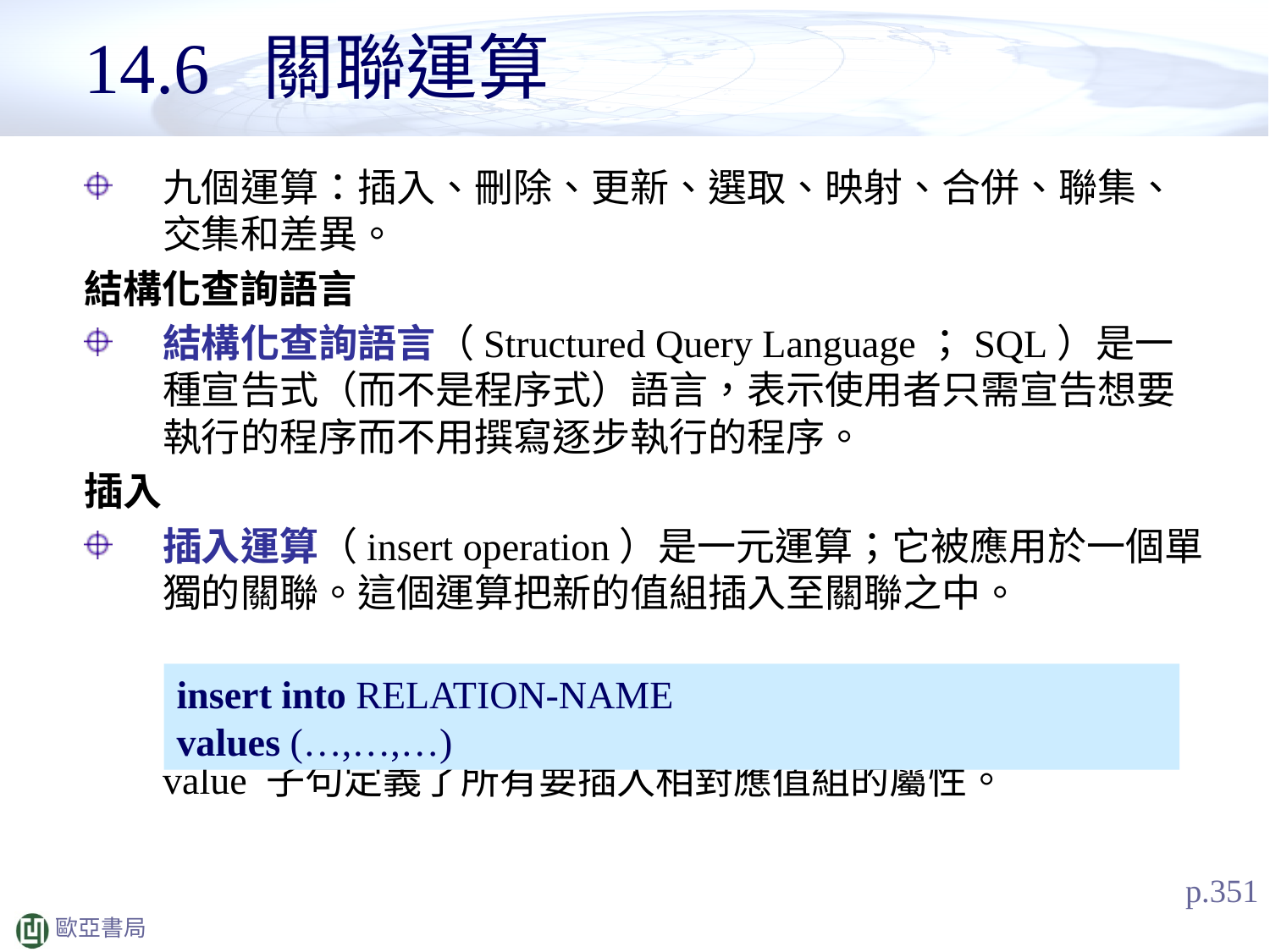

# 14.6  關聯運算
九個運算：插入、刪除、更新、選取、映射、合併、聯集、交集和差異。
結構化查詢語言
結構化查詢語言（Structured Query Language；SQL）是一種宣告式（而不是程序式）語言，表示使用者只需宣告想要執行的程序而不用撰寫逐步執行的程序。
插入
插入運算（insert operation）是一元運算；它被應用於一個單獨的關聯。這個運算把新的值組插入至關聯之中。

	value 子句定義了所有要插入相對應值組的屬性。
insert into RELATION-NAME
values (…,…,…)
 p.351